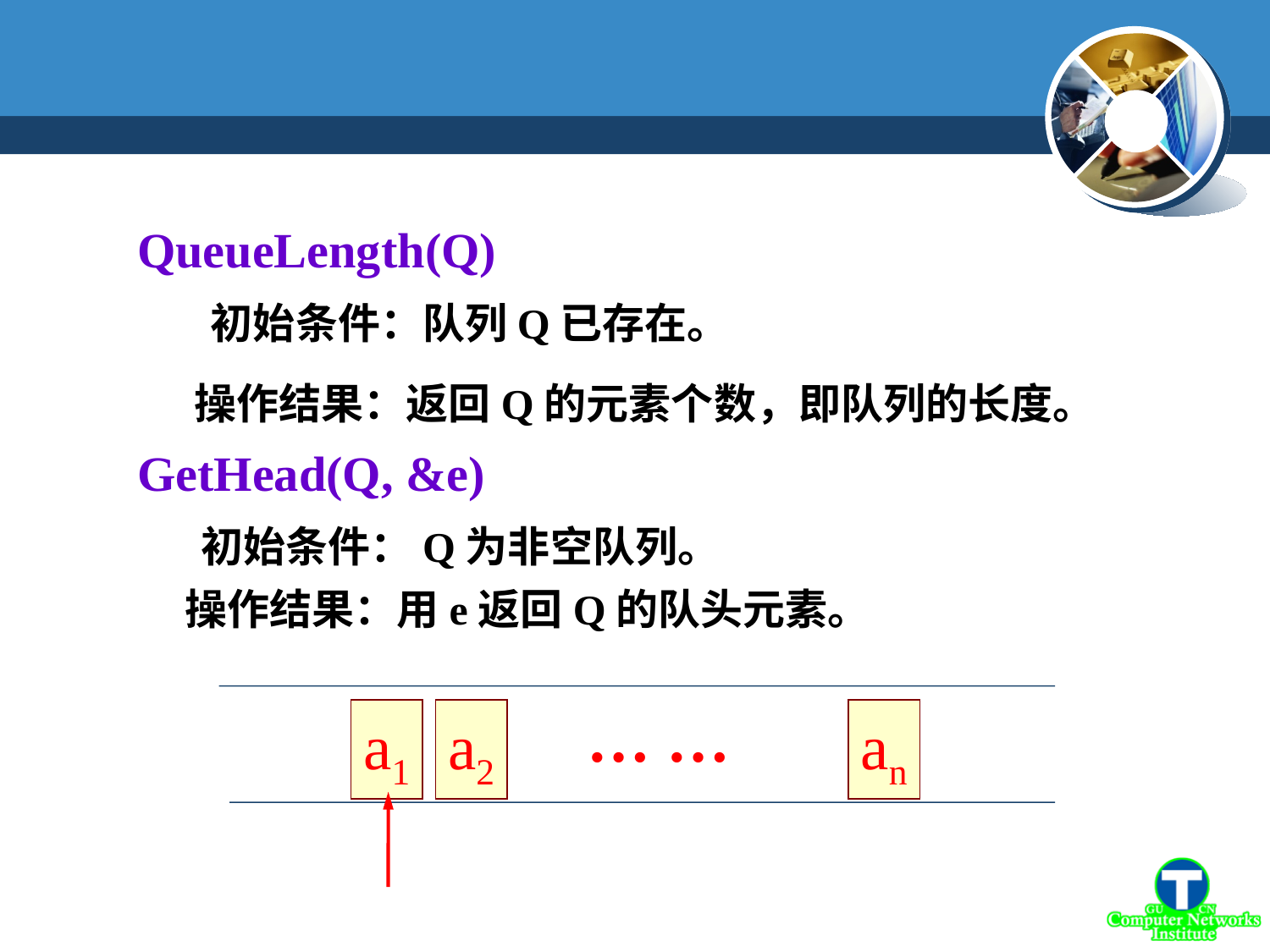

QueueLength(Q)
     初始条件：队列Q已存在。
      操作结果：返回Q的元素个数，即队列的长度。
GetHead(Q, &e)
   初始条件：Q为非空队列。
     操作结果：用e返回Q的队头元素。

… …
a1
a2
an